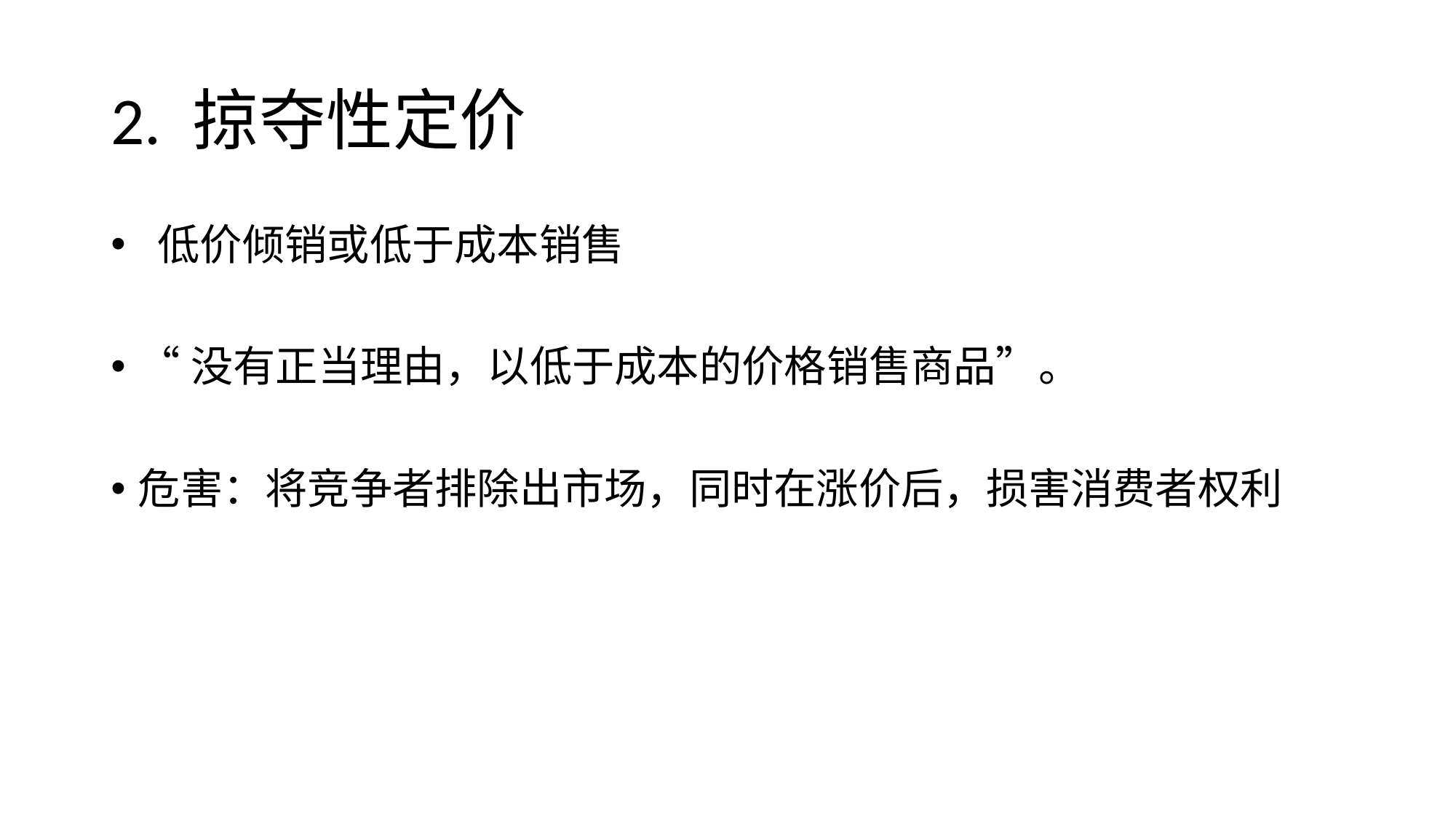

# 2. 掠夺性定价
 低价倾销或低于成本销售

“没有正当理由，以低于成本的价格销售商品”。

危害：将竞争者排除出市场，同时在涨价后，损害消费者权利